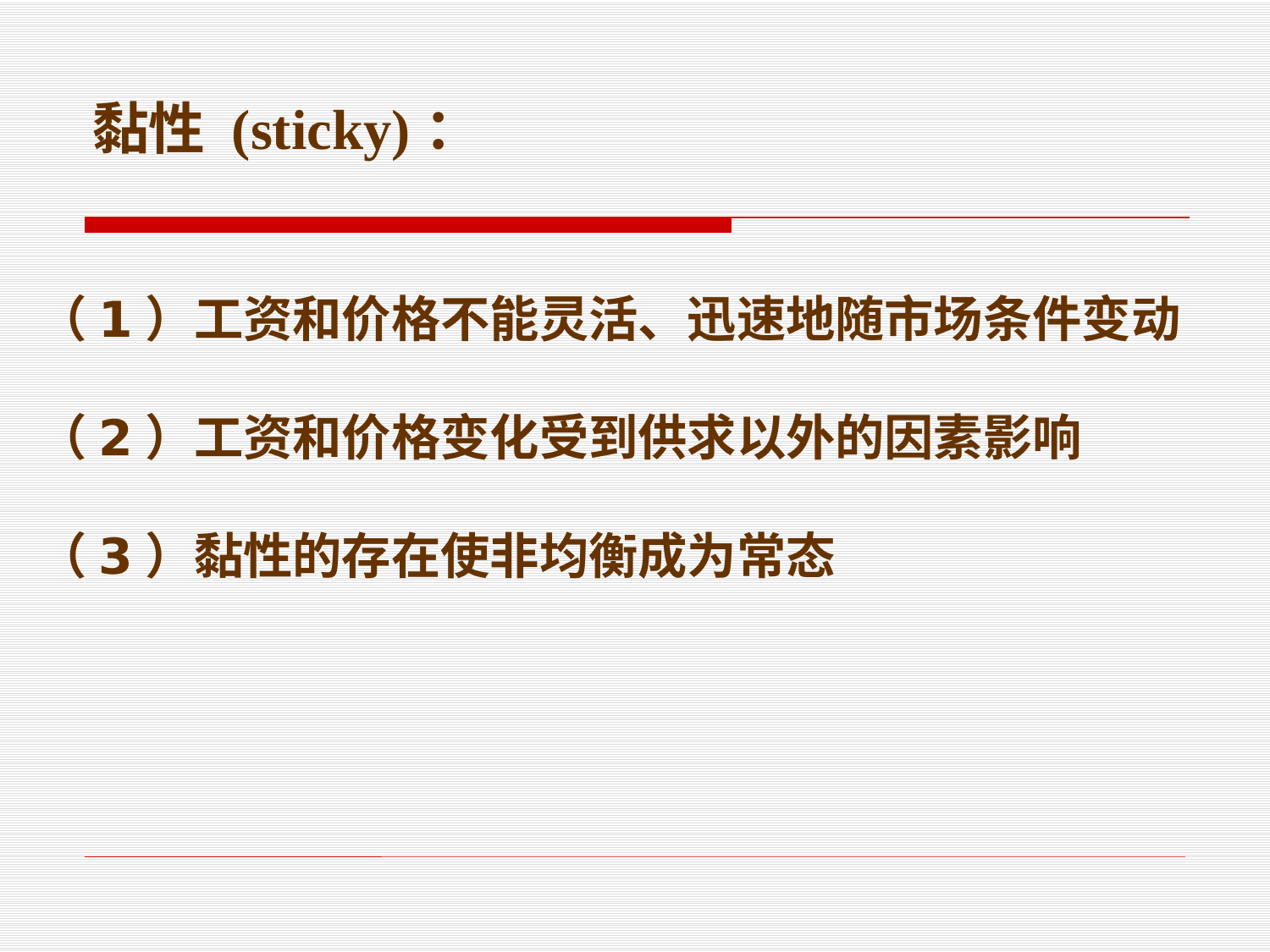

黏性 (sticky)：

（1）工资和价格不能灵活、迅速地随市场条件变动

（2）工资和价格变化受到供求以外的因素影响

（3）黏性的存在使非均衡成为常态